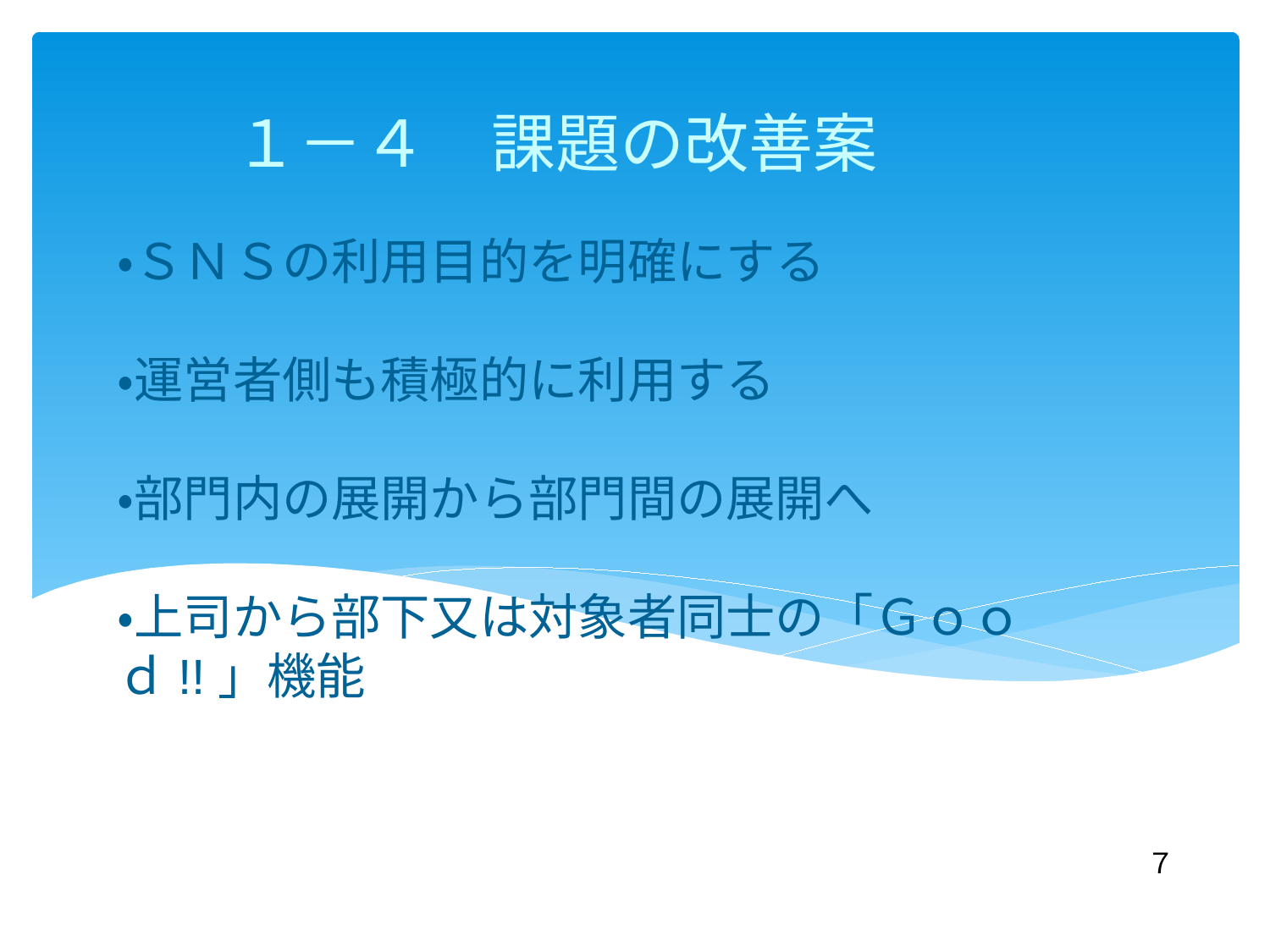

１－４　課題の改善案
・ＳＮＳの利用目的を明確にする

・運営者側も積極的に利用する

・部門内の展開から部門間の展開へ

・上司から部下又は対象者同士の「Ｇｏｏｄ!!」機能

７